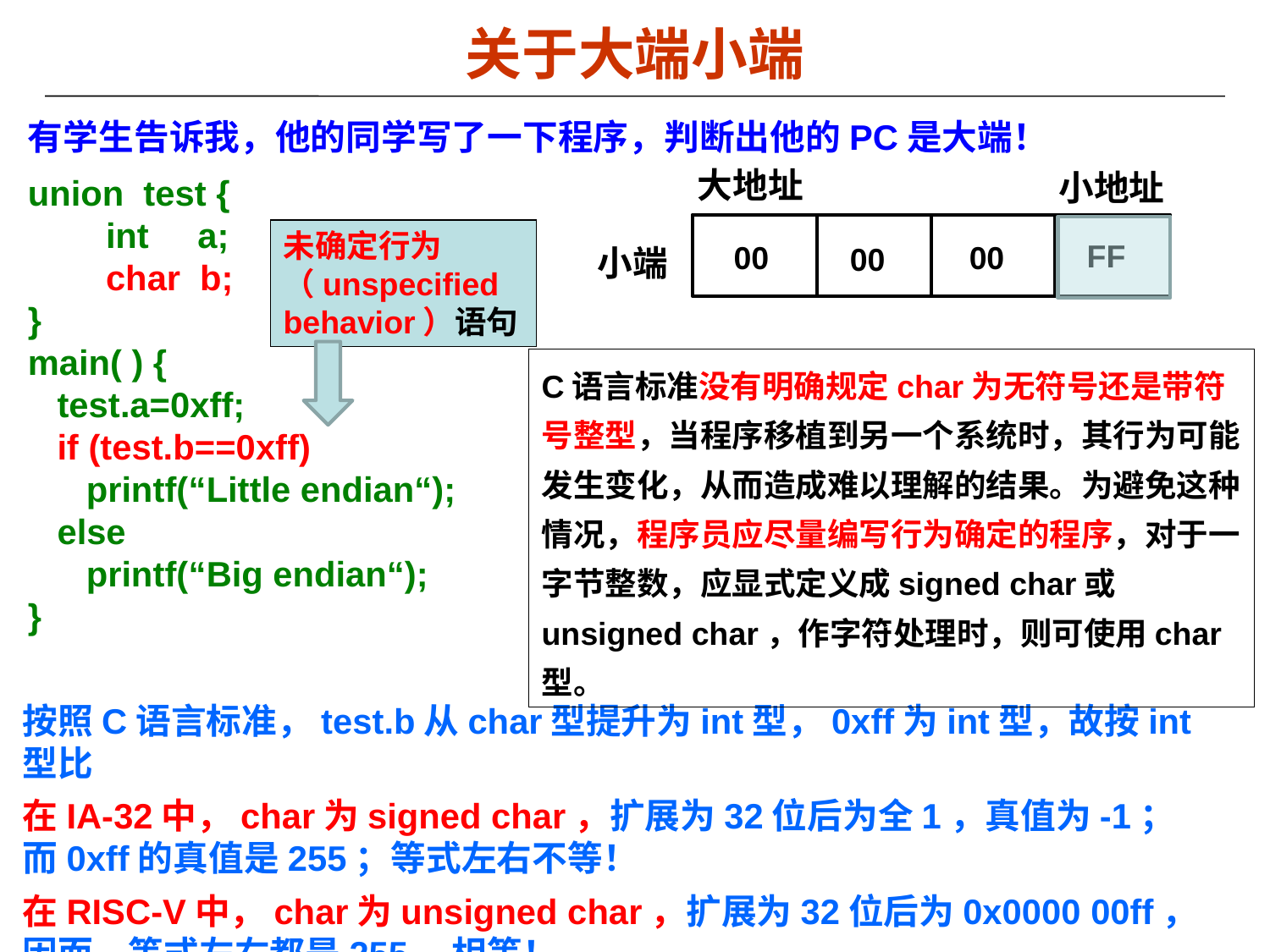

关于大端小端
有学生告诉我，他的同学写了一下程序，判断出他的PC是大端！
union  test {
        int     a;
        char  b;
}
main( ) {
   test.a=0xff;
   if (test.b==0xff)
      printf(“Little endian“);
   else
      printf(“Big endian“);
}
大地址
小地址

FF
00
00
00

未确定行为（unspecified behavior）语句

小端
C语言标准没有明确规定char为无符号还是带符号整型，当程序移植到另一个系统时，其行为可能发生变化，从而造成难以理解的结果。为避免这种情况，程序员应尽量编写行为确定的程序，对于一字节整数，应显式定义成signed char或unsigned char，作字符处理时，则可使用char型。
按照C语言标准，test.b从char型提升为int型，0xff为int型，故按int型比
在IA-32中，char为signed char，扩展为32位后为全1，真值为-1；而0xff的真值是255；等式左右不等！
在RISC-V中，char为unsigned char，扩展为32位后为0x0000 00ff，因而，等式左右都是255，相等！